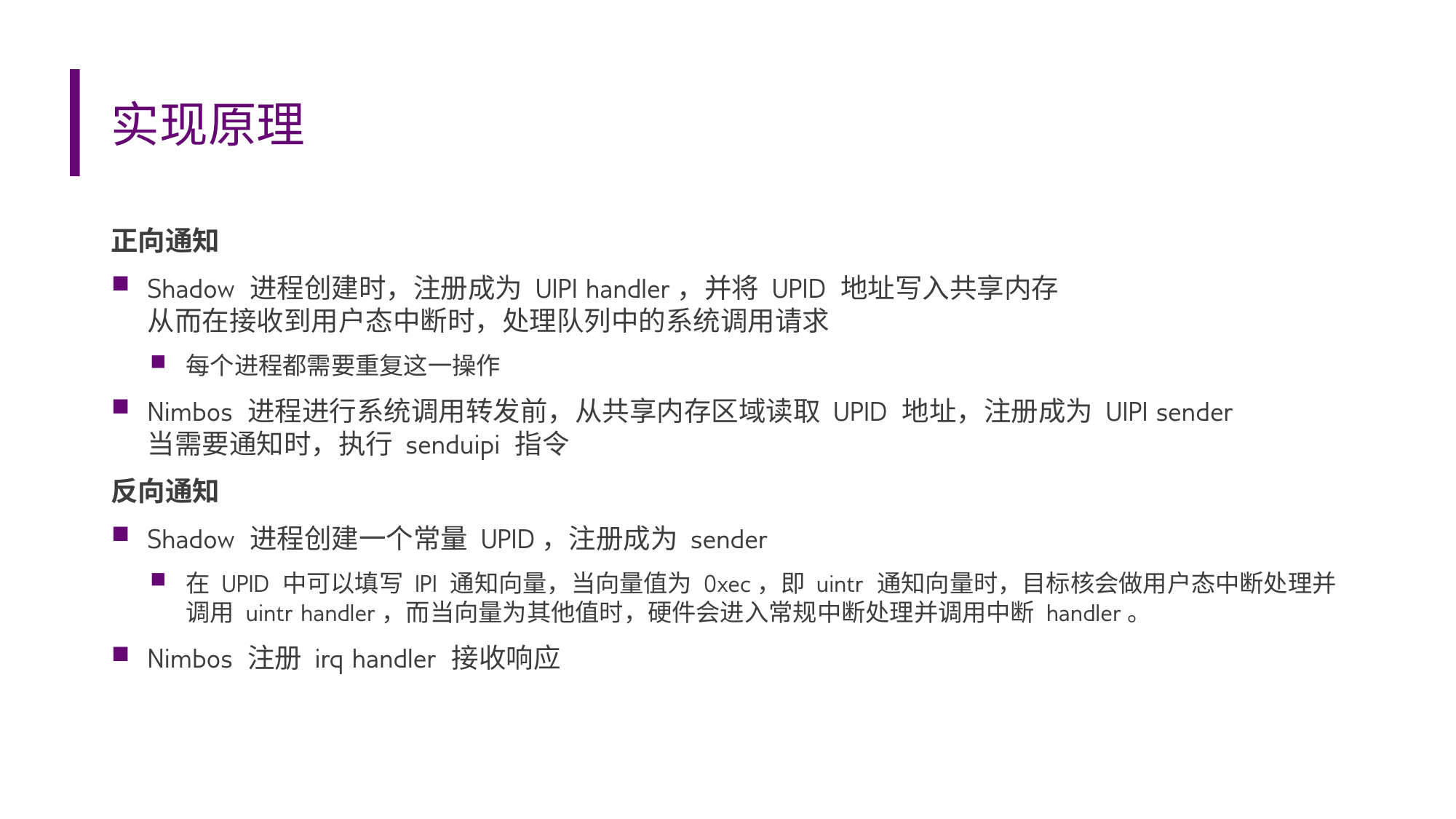

# 实现原理
正向通知
Shadow 进程创建时，注册成为 UIPI handler，并将 UPID 地址写入共享内存
从而在接收到用户态中断时，处理队列中的系统调用请求
每个进程都需要重复这一操作
Nimbos 进程进行系统调用转发前，从共享内存区域读取 UPID 地址，注册成为 UIPI sender
当需要通知时，执行 senduipi 指令
反向通知
Shadow 进程创建一个常量 UPID，注册成为 sender
在 UPID 中可以填写 IPI 通知向量，当向量值为 0xec，即 uintr 通知向量时，目标核会做用户态中断处理并调用 uintr handler，而当向量为其他值时，硬件会进入常规中断处理并调用中断 handler。
Nimbos 注册 irq handler 接收响应